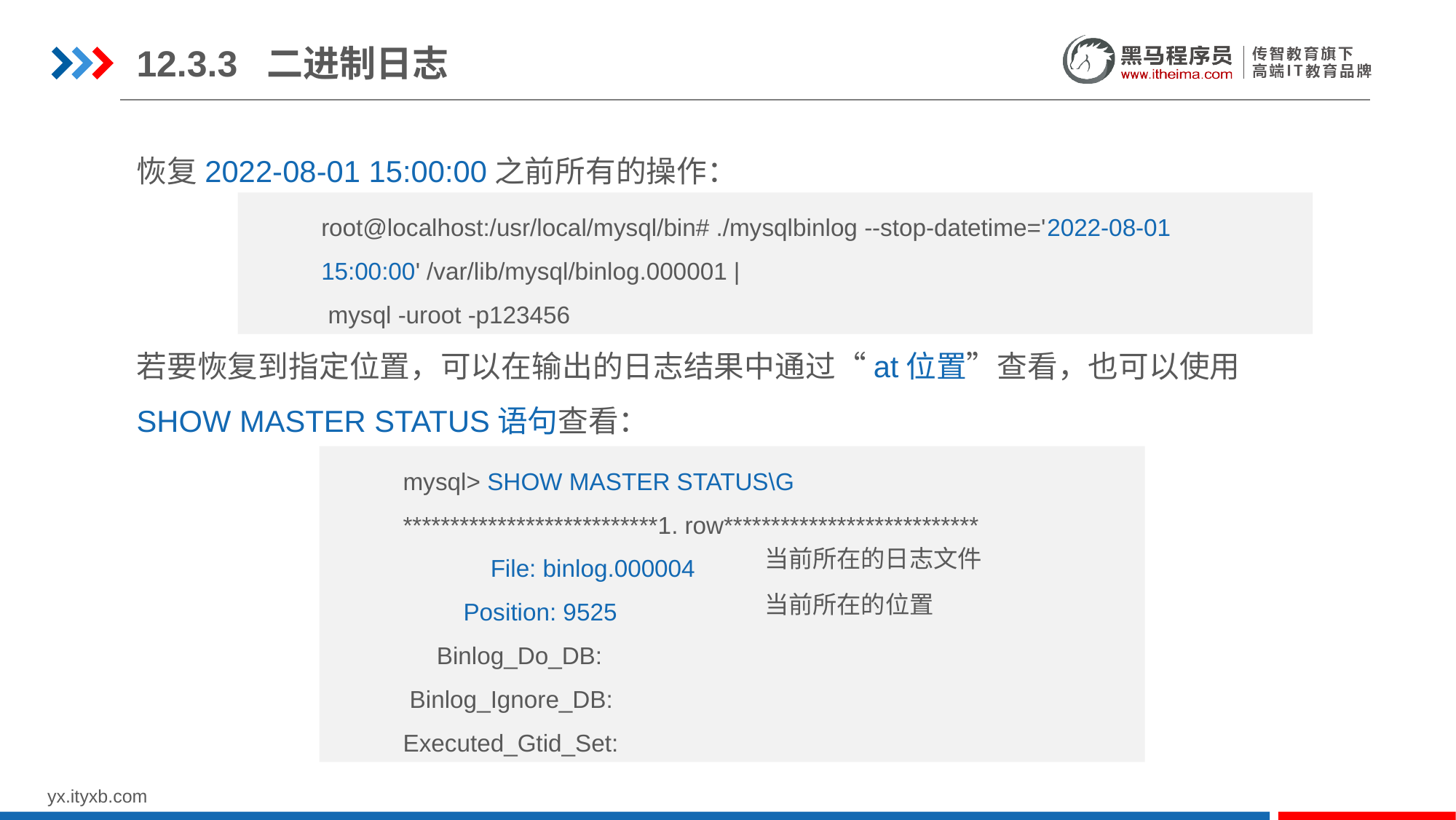

12.3.3  二进制日志
恢复2022-08-01 15:00:00之前所有的操作：
root@localhost:/usr/local/mysql/bin# ./mysqlbinlog --stop-datetime='2022-08-01 15:00:00' /var/lib/mysql/binlog.000001 |
 mysql -uroot -p123456
若要恢复到指定位置，可以在输出的日志结果中通过“at位置”查看，也可以使用SHOW MASTER STATUS语句查看：
mysql> SHOW MASTER STATUS\G
***************************1. row***************************
             File: binlog.000004
         Position: 9525
     Binlog_Do_DB:
 Binlog_Ignore_DB:
Executed_Gtid_Set:
当前所在的日志文件
当前所在的位置